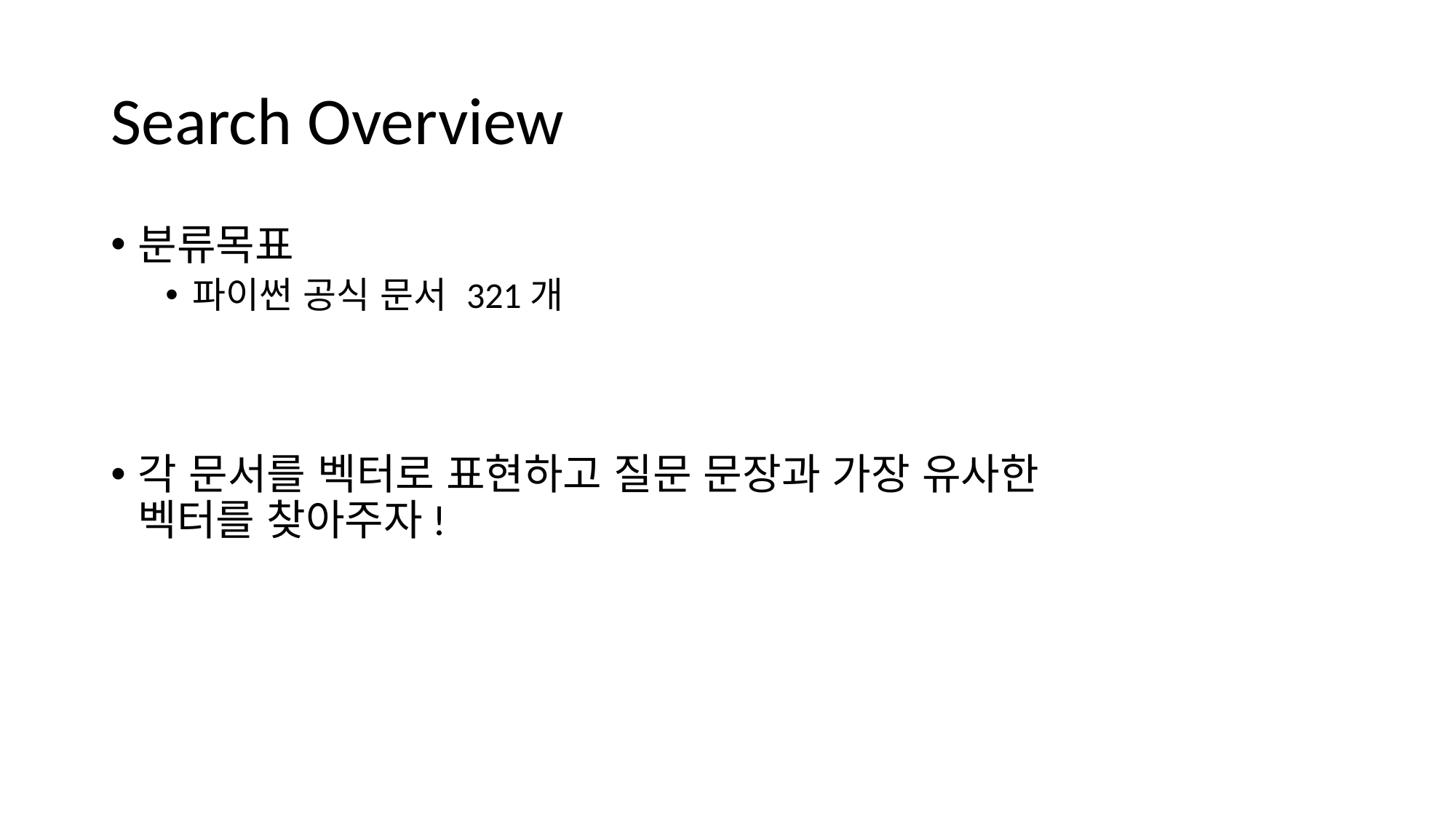

# Search Overview
분류목표
파이썬 공식 문서 321개

각 문서를 벡터로 표현하고 질문 문장과 가장 유사한 벡터를 찾아주자!